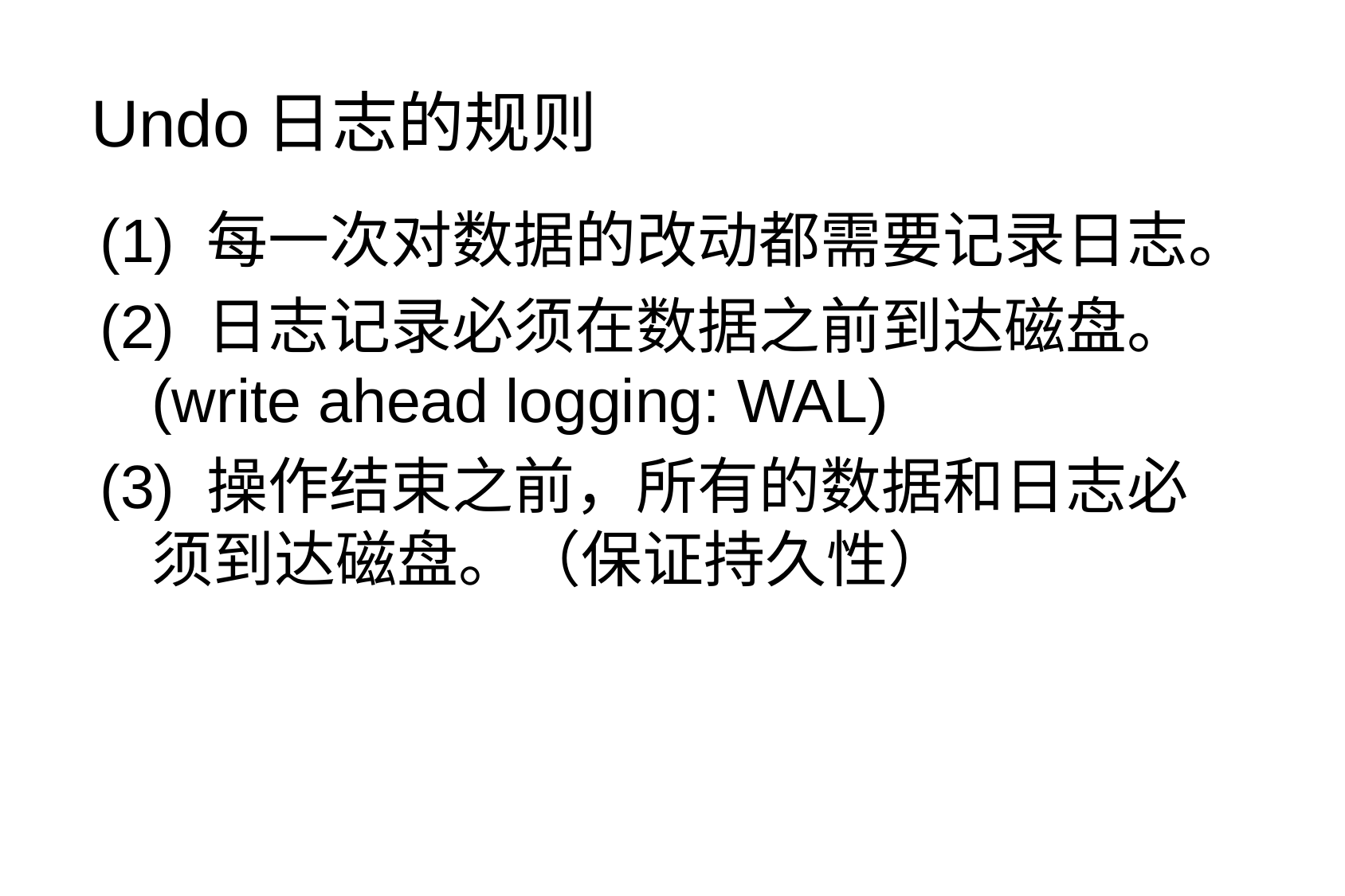

# Undo日志的规则
(1) 每一次对数据的改动都需要记录日志。
(2) 日志记录必须在数据之前到达磁盘。(write ahead logging: WAL)
(3) 操作结束之前，所有的数据和日志必须到达磁盘。（保证持久性）